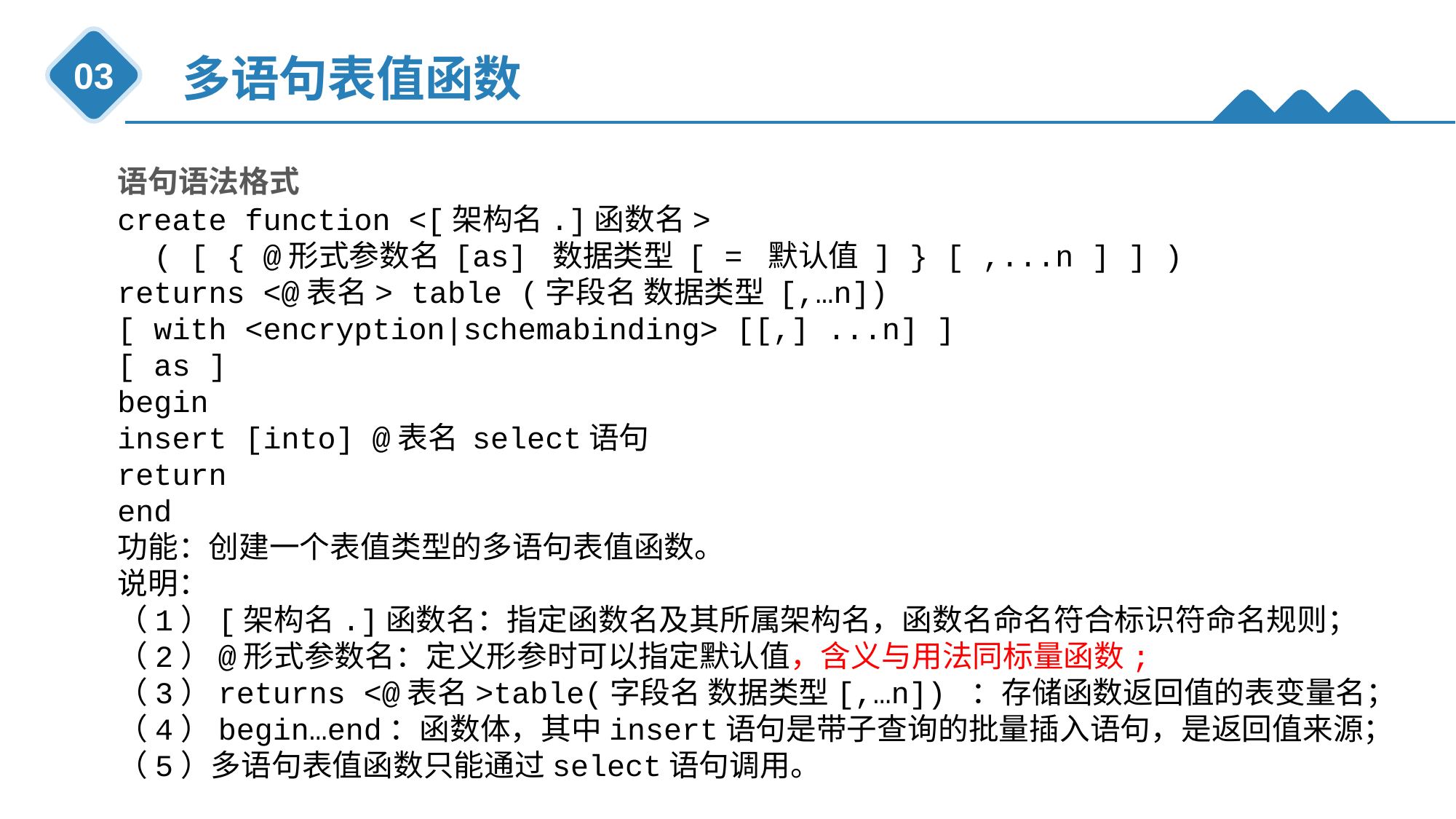

多语句表值函数
03

语句语法格式
create function <[架构名.]函数名>
  ( [ { @形式参数名 [as] 数据类型 [ = 默认值 ] } [ ,...n ] ] )
returns <@表名> table (字段名 数据类型 [,…n])
[ with <encryption|schemabinding> [[,] ...n] ]
[ as ]
begin
insert [into] @表名 select语句
return
end
功能：创建一个表值类型的多语句表值函数。
说明：
（1）[架构名.]函数名：指定函数名及其所属架构名，函数名命名符合标识符命名规则；
（2）@形式参数名：定义形参时可以指定默认值，含义与用法同标量函数;
（3）returns <@表名>table(字段名 数据类型[,…n]) ：存储函数返回值的表变量名；
（4）begin…end：函数体，其中insert语句是带子查询的批量插入语句，是返回值来源；
（5）多语句表值函数只能通过select语句调用。